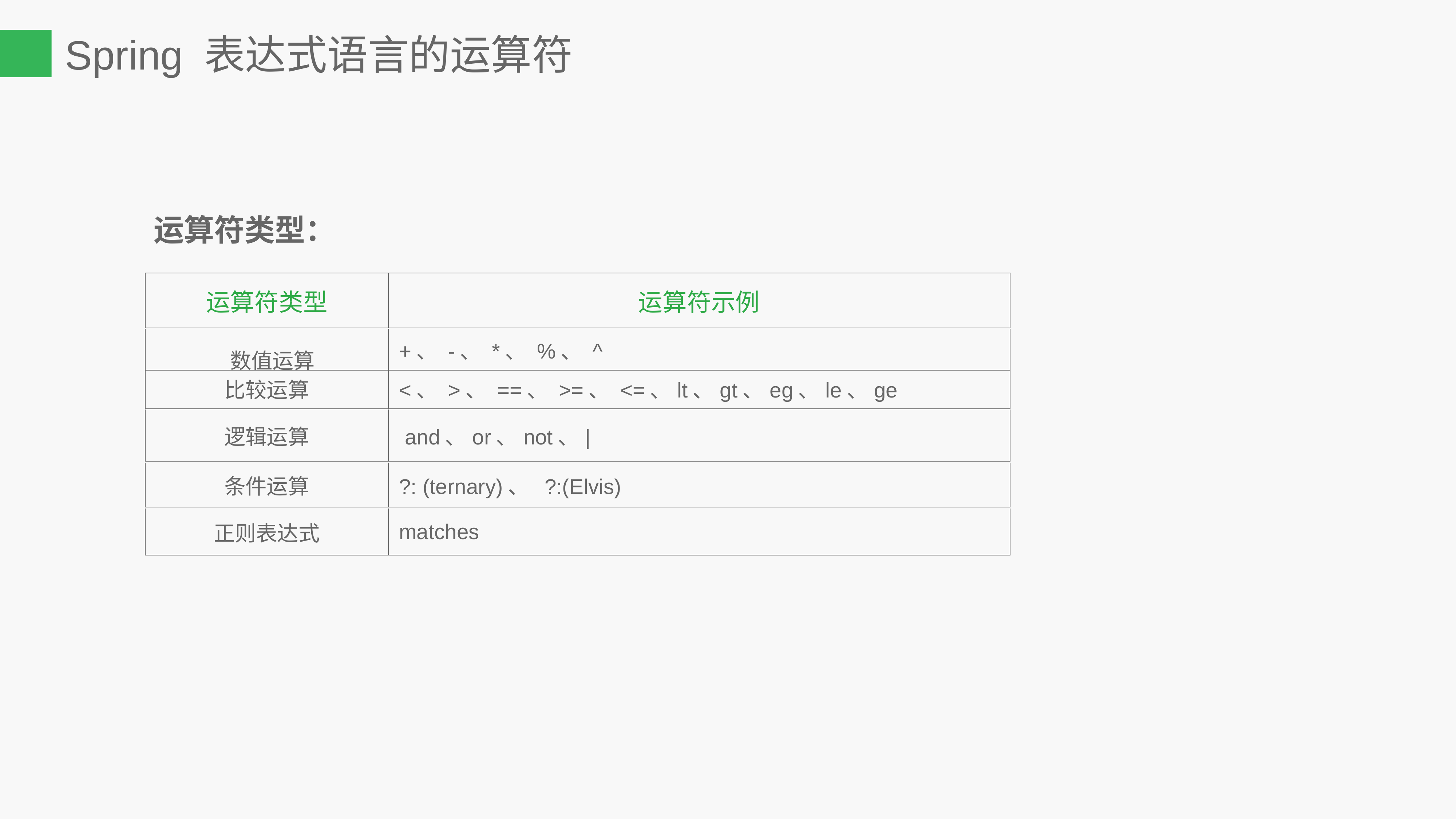

Spring 表达式语言的运算符

运算符类型：

| 运算符类型 | 运算符示例 |
| --- | --- |
| 数值运算 | +、 -、 \*、 %、 ^ |
| --- | --- |
| 比较运算 | <、 >、 ==、 >=、 <=、lt、gt、eg、le、ge |
| --- | --- |
| 逻辑运算 | and、or、not、| |
| --- | --- |
| 条件运算 | ?: (ternary)、 ?:(Elvis) |
| --- | --- |
| 正则表达式 | matches |
| --- | --- |